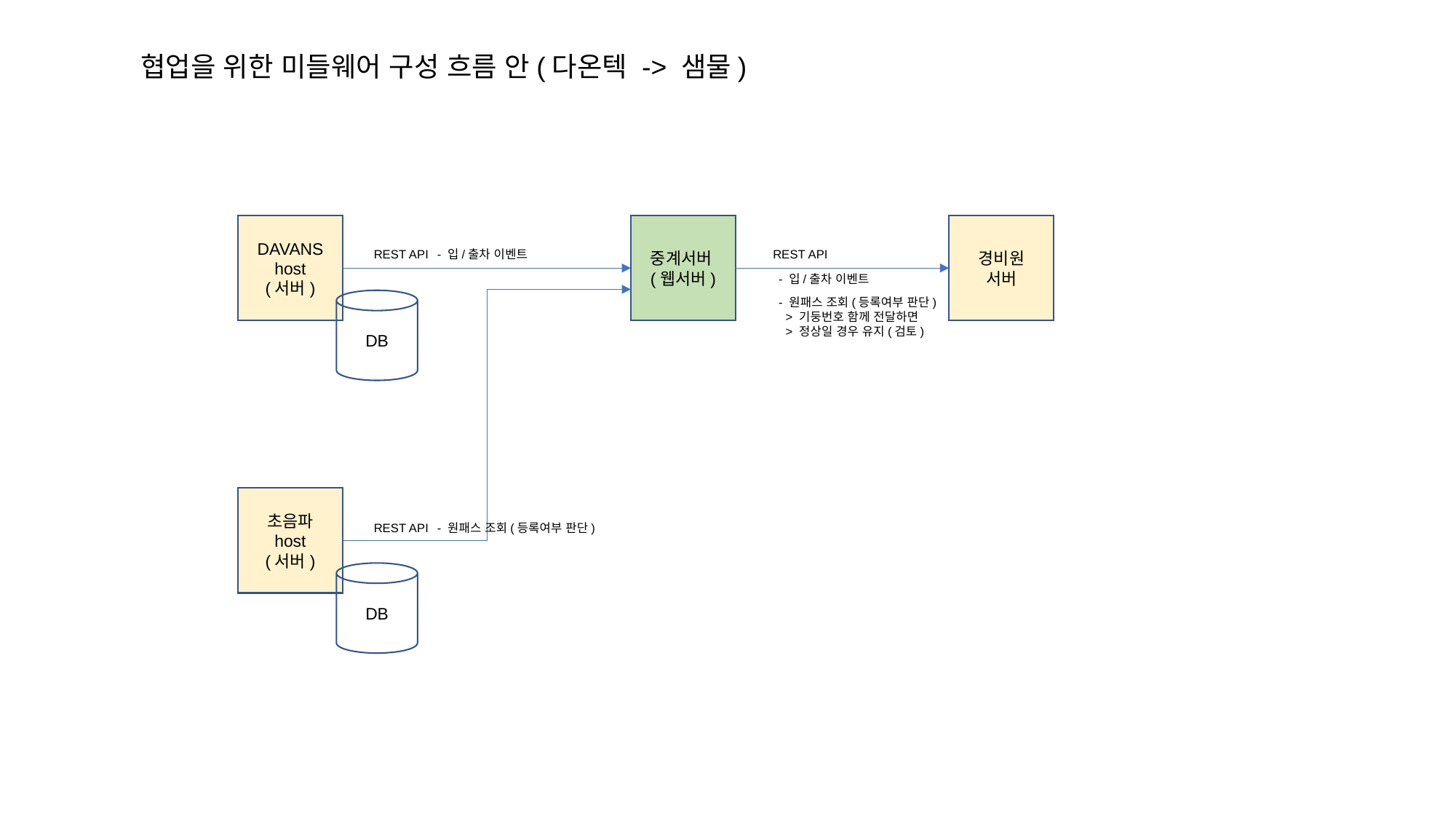

협업을 위한 미들웨어 구성 흐름 안(다온텍 -> 샘물)
중계서버(웹서버)
경비원
서버
DAVANS
host
(서버)
REST API
- 입/출차 이벤트
REST API
- 입/출차 이벤트
- 원패스 조회(등록여부 판단)
  > 기둥번호 함께 전달하면
  > 정상일 경우 유지(검토)
DB
초음파
host
(서버)
REST API
- 원패스 조회(등록여부 판단)
DB